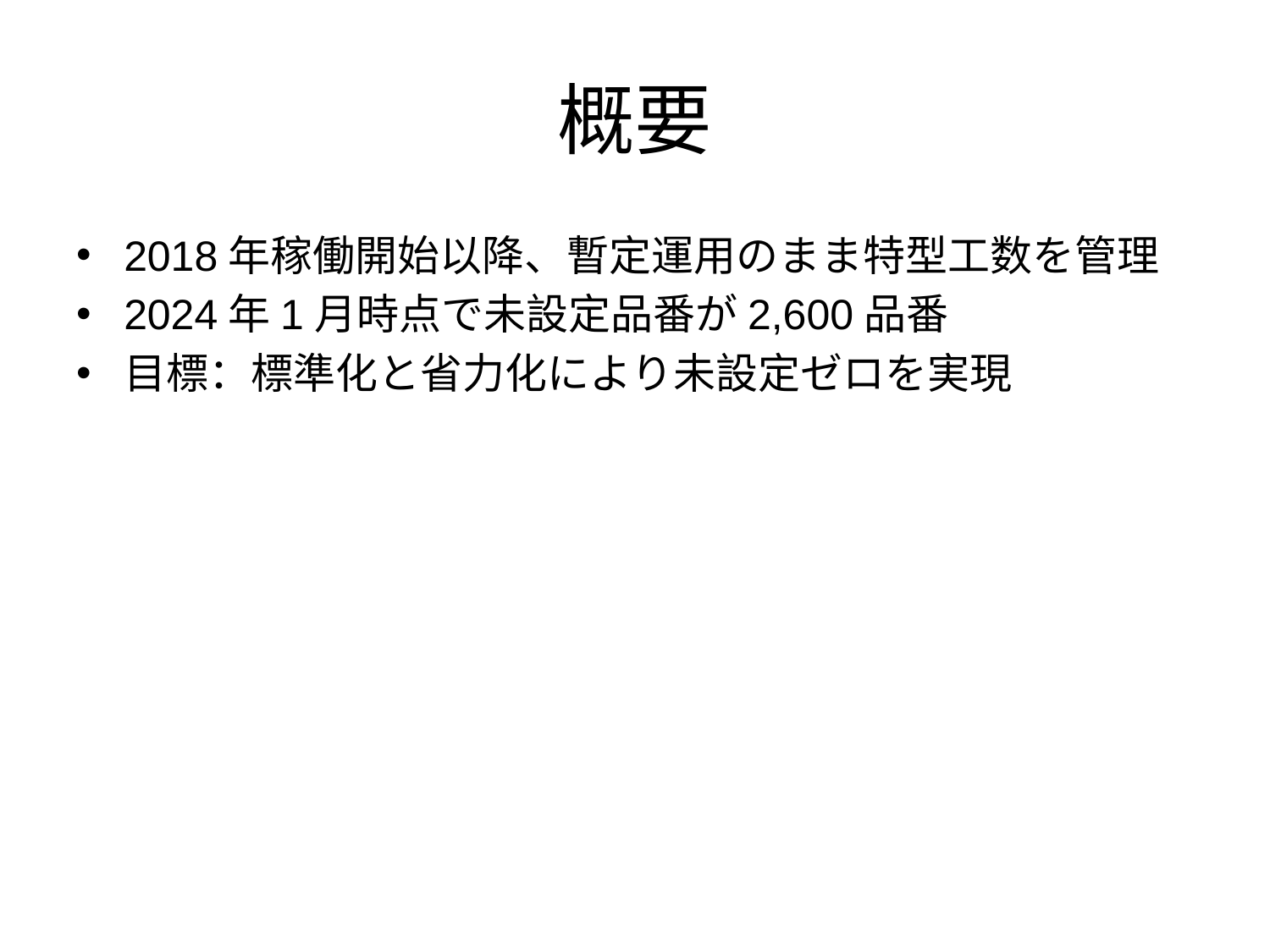

# 概要
2018年稼働開始以降、暫定運用のまま特型工数を管理
2024年1月時点で未設定品番が2,600品番
目標：標準化と省力化により未設定ゼロを実現